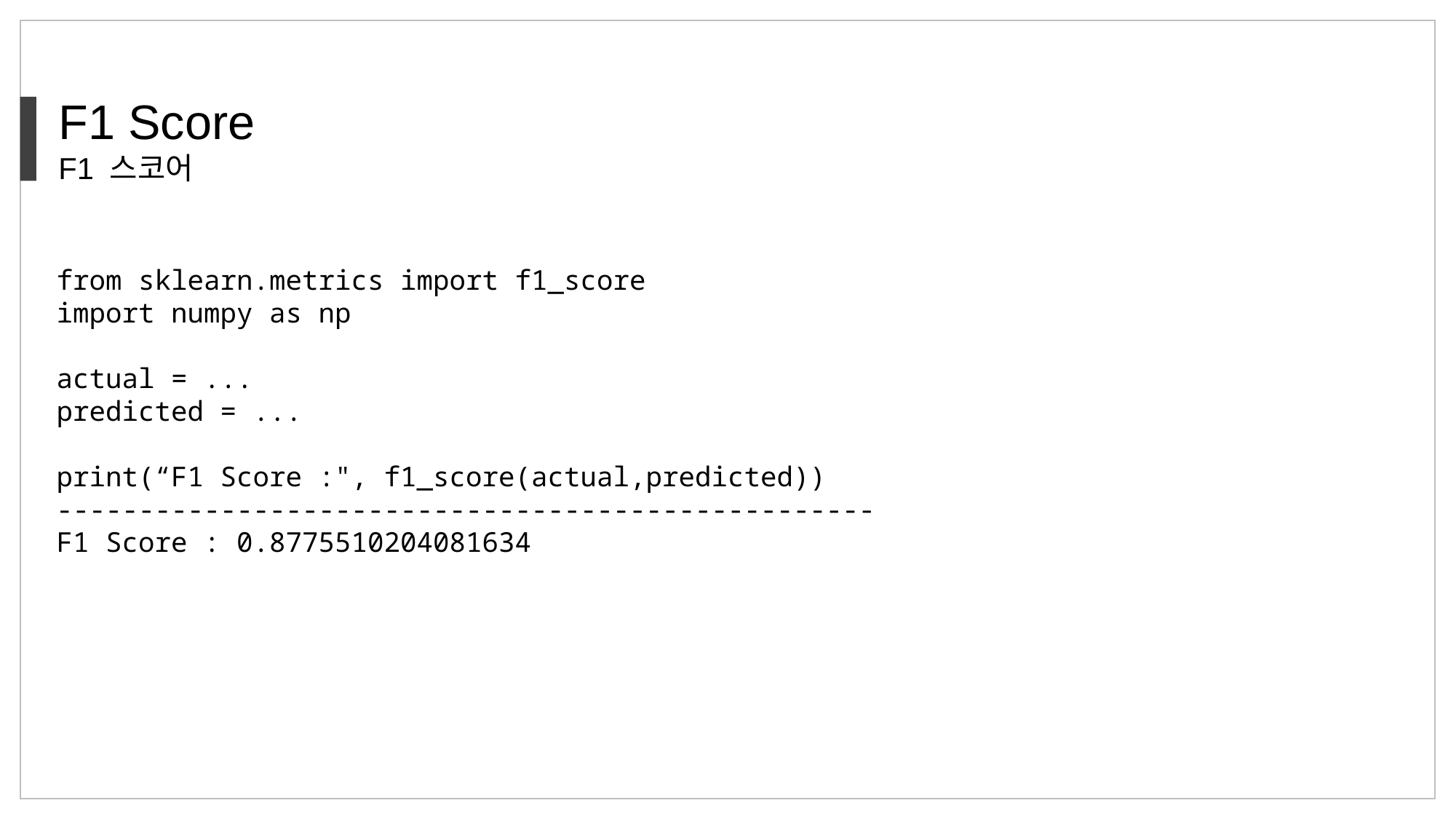

F1 Score
F1 스코어

from sklearn.metrics import f1_score
import numpy as np

actual = ...
predicted = ...

print(“F1 Score :", f1_score(actual,predicted))
--------------------------------------------------
F1 Score : 0.8775510204081634